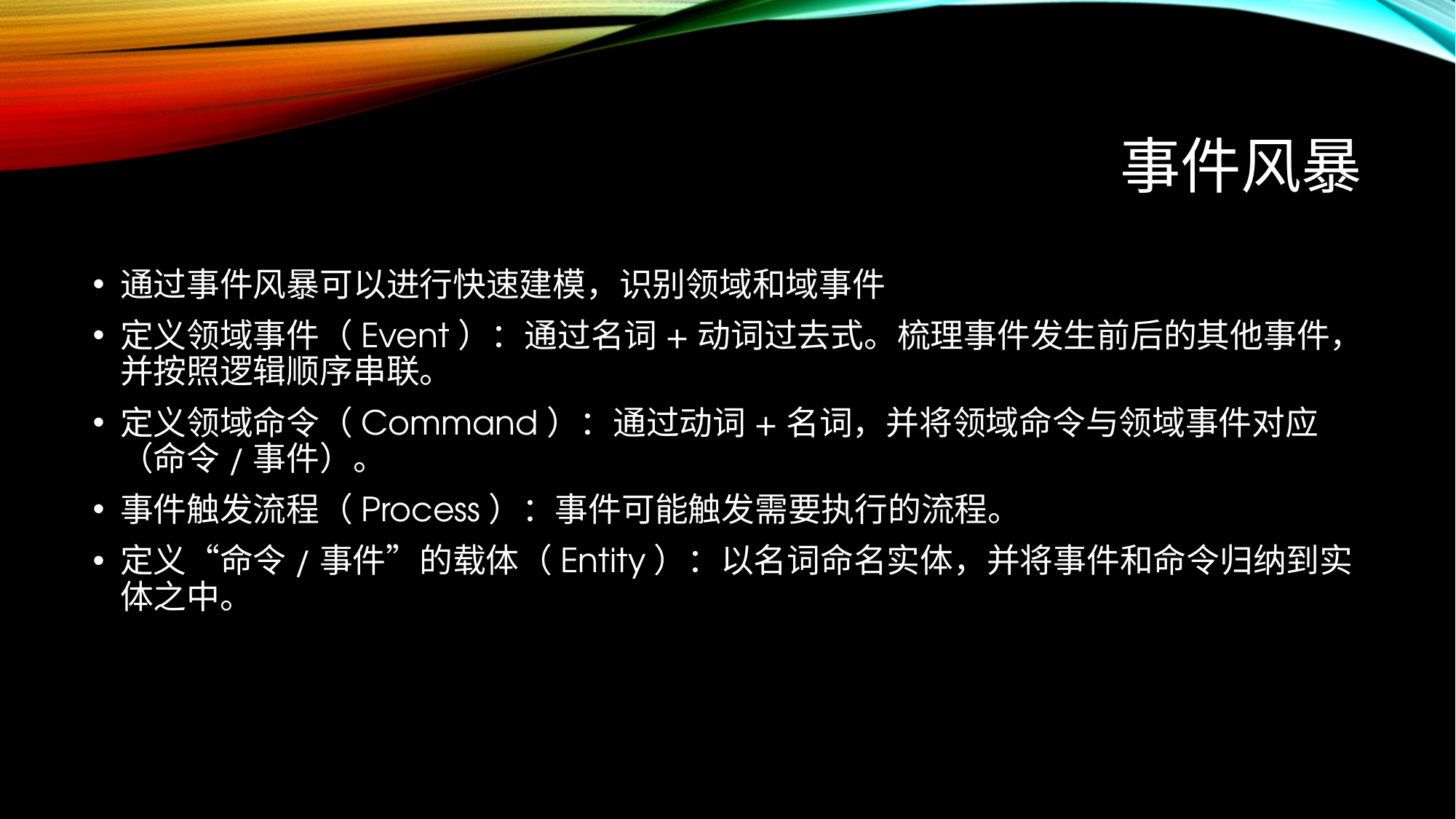

# 事件风暴
通过事件风暴可以进行快速建模，识别领域和域事件
定义领域事件（Event）：通过名词+动词过去式。梳理事件发生前后的其他事件，并按照逻辑顺序串联。
定义领域命令（Command）：通过动词+名词，并将领域命令与领域事件对应（命令/事件）。
事件触发流程（Process）：事件可能触发需要执行的流程。
定义“命令/事件”的载体（Entity）：以名词命名实体，并将事件和命令归纳到实体之中。